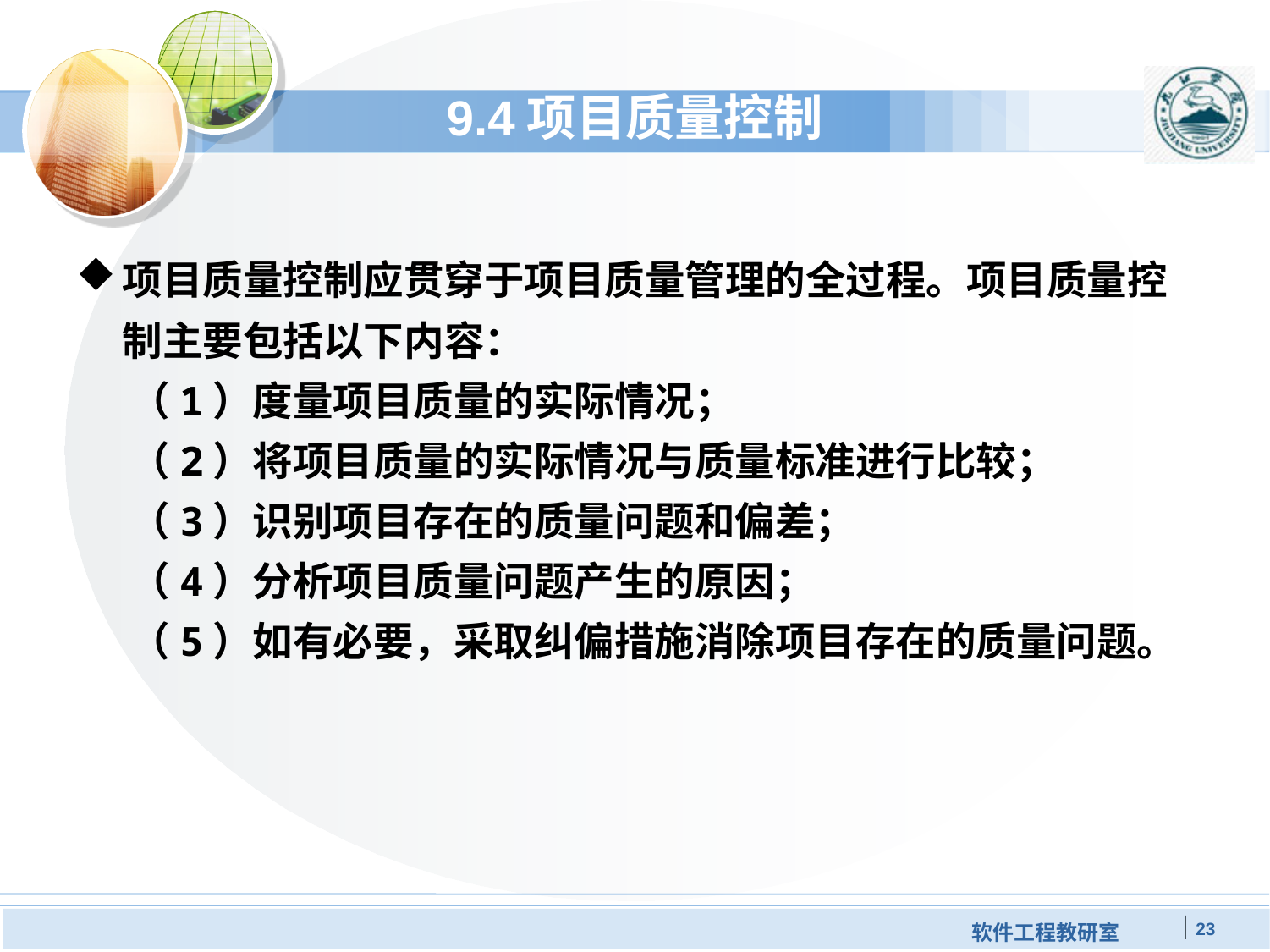

# 9.4项目质量控制
项目质量控制应贯穿于项目质量管理的全过程。项目质量控制主要包括以下内容：
（1）度量项目质量的实际情况；
（2）将项目质量的实际情况与质量标准进行比较；
（3）识别项目存在的质量问题和偏差；
（4）分析项目质量问题产生的原因；
（5）如有必要，采取纠偏措施消除项目存在的质量问题。